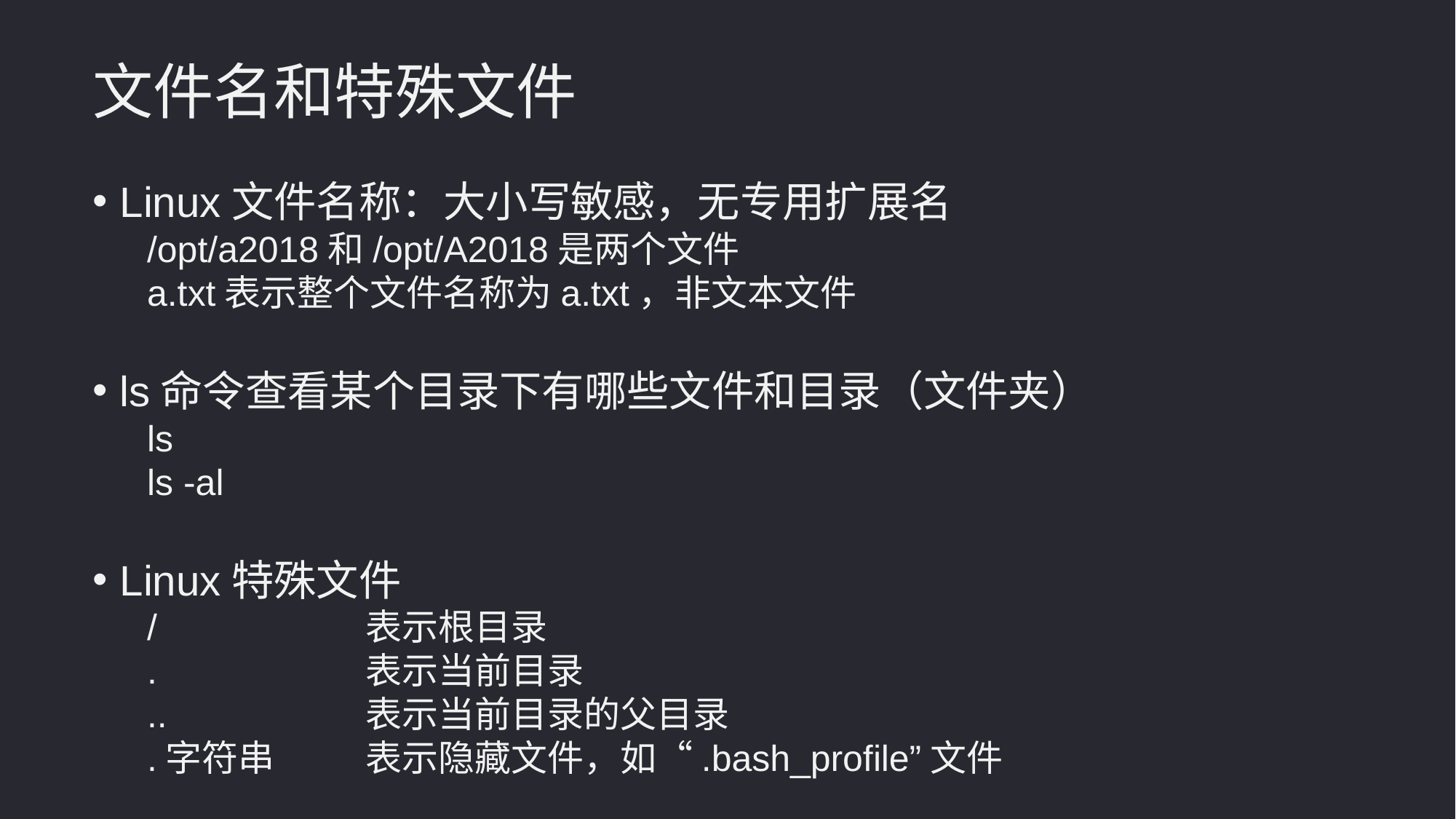

文件名和特殊文件
Linux文件名称：大小写敏感，无专用扩展名
/opt/a2018和/opt/A2018是两个文件
a.txt表示整个文件名称为a.txt，非文本文件

ls命令查看某个目录下有哪些文件和目录（文件夹）
ls
ls -al

Linux特殊文件
/ 		表示根目录
. 		表示当前目录
.. 		表示当前目录的父目录
.字符串	表示隐藏文件，如“.bash_profile”文件